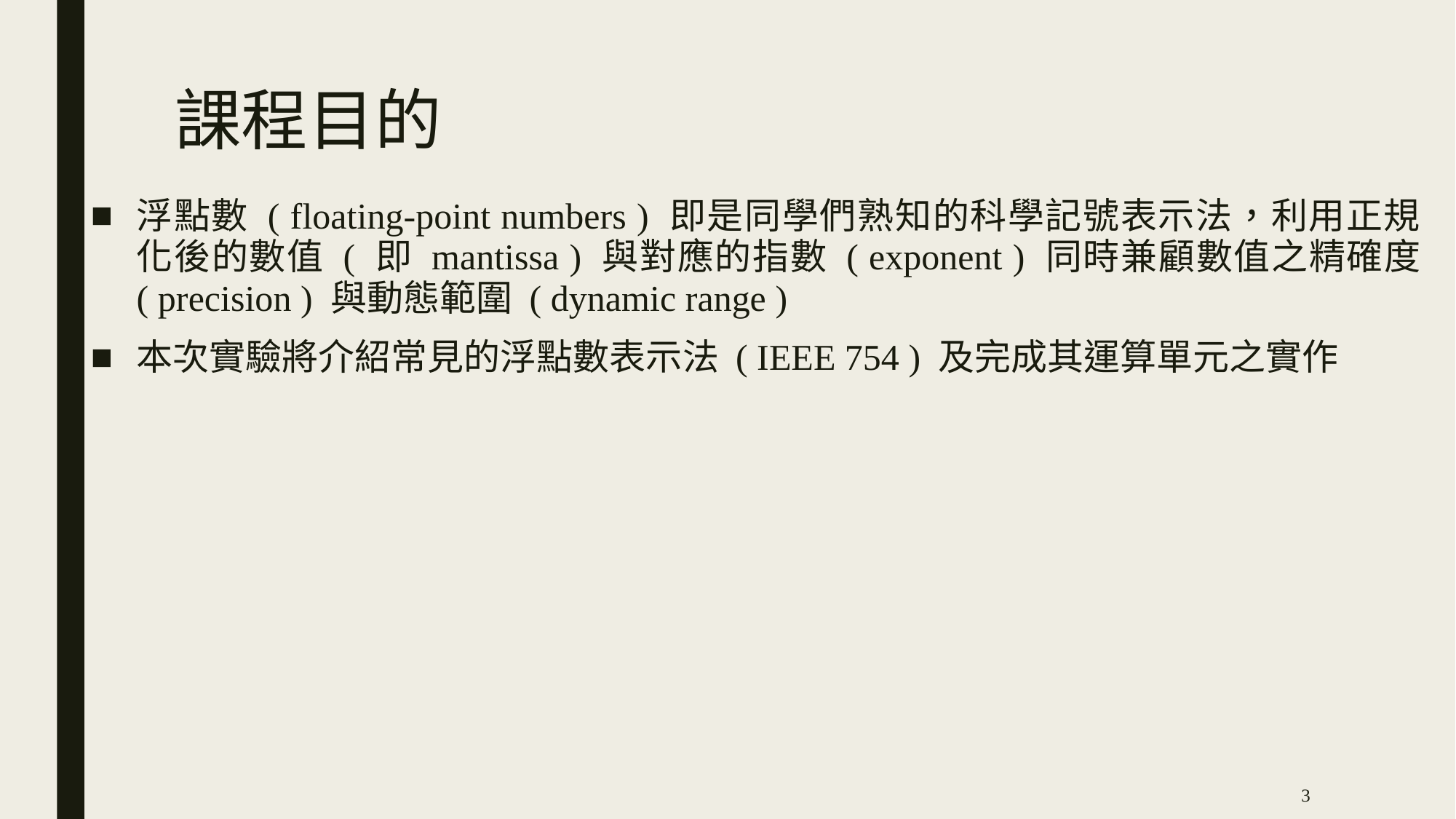

# 課程目的
浮點數 ( floating-point numbers ) 即是同學們熟知的科學記號表示法，利用正規化後的數值 ( 即 mantissa ) 與對應的指數 ( exponent ) 同時兼顧數值之精確度 ( precision ) 與動態範圍 ( dynamic range )
本次實驗將介紹常見的浮點數表示法 ( IEEE 754 ) 及完成其運算單元之實作
3